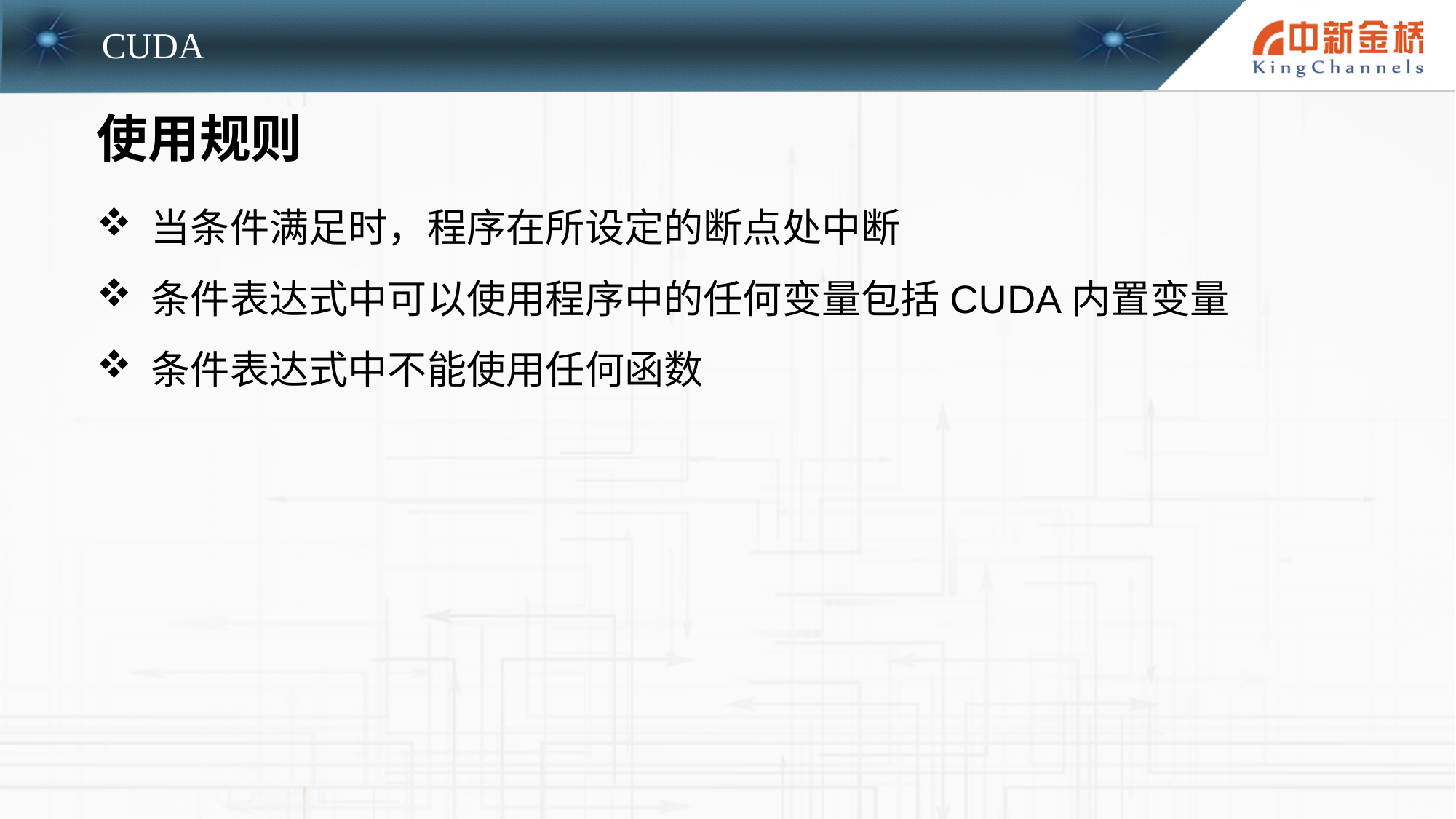

使用规则
当条件满足时，程序在所设定的断点处中断
条件表达式中可以使用程序中的任何变量包括CUDA内置变量
条件表达式中不能使用任何函数